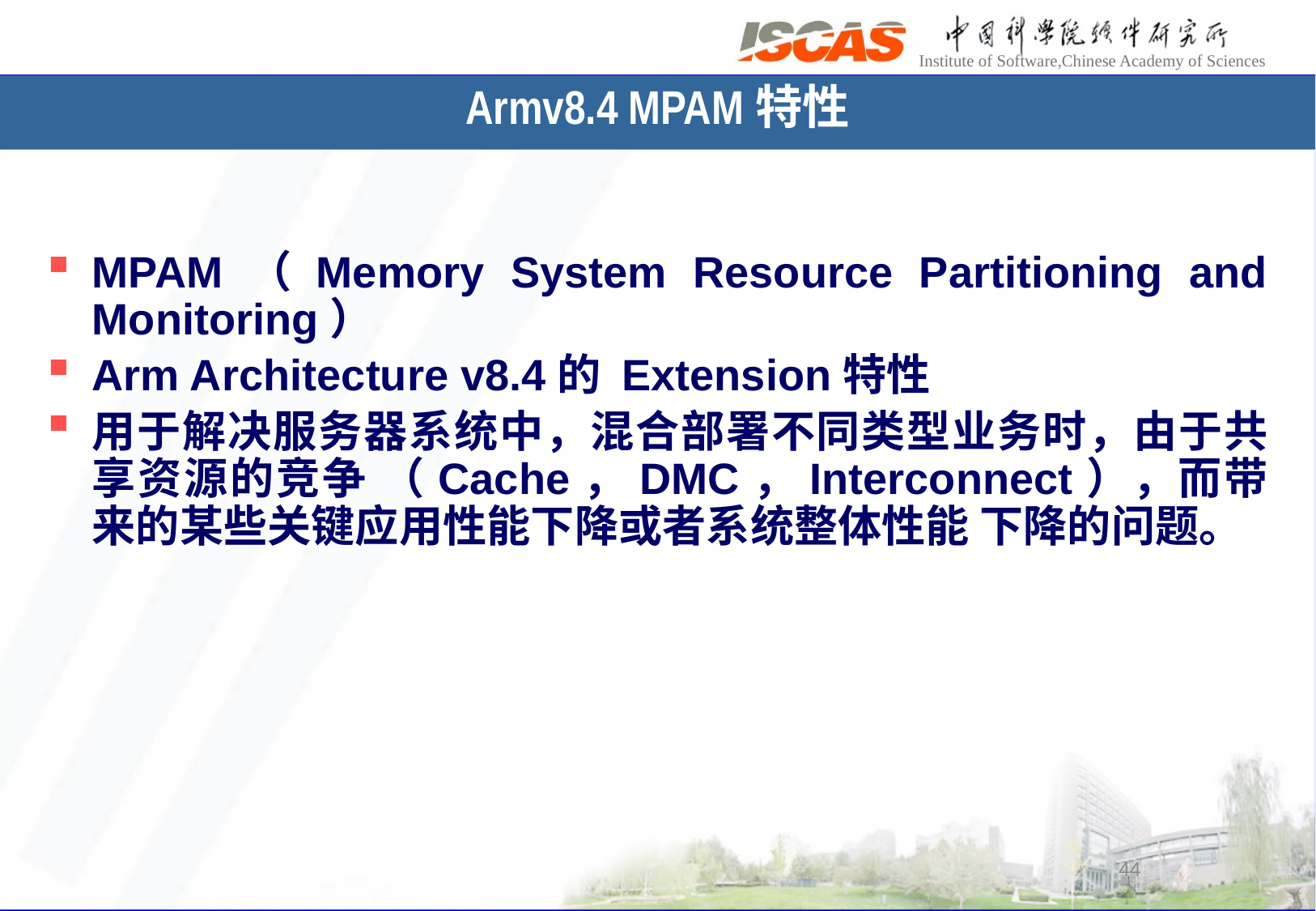

Armv8.4 MPAM特性
MPAM（Memory System Resource Partitioning and Monitoring）
Arm Architecture v8.4的 Extension特性
用于解决服务器系统中，混合部署不同类型业务时，由于共享资源的竞争 （Cache，DMC，Interconnect），而带来的某些关键应用性能下降或者系统整体性能 下降的问题。
44